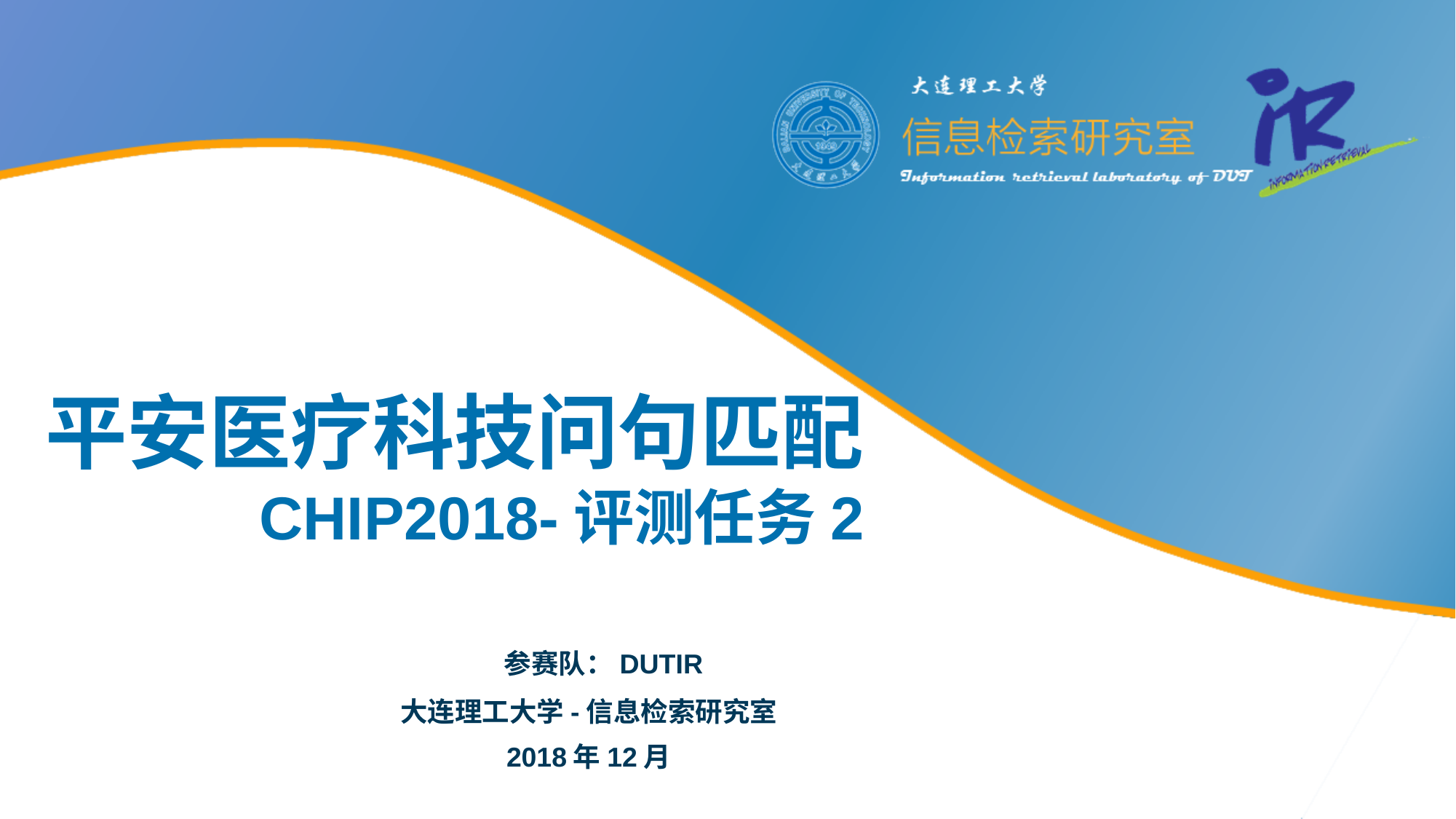

# 平安医疗科技问句匹配 CHIP2018-评测任务2
  参赛队：DUTIR
大连理工大学-信息检索研究室
2018年12月